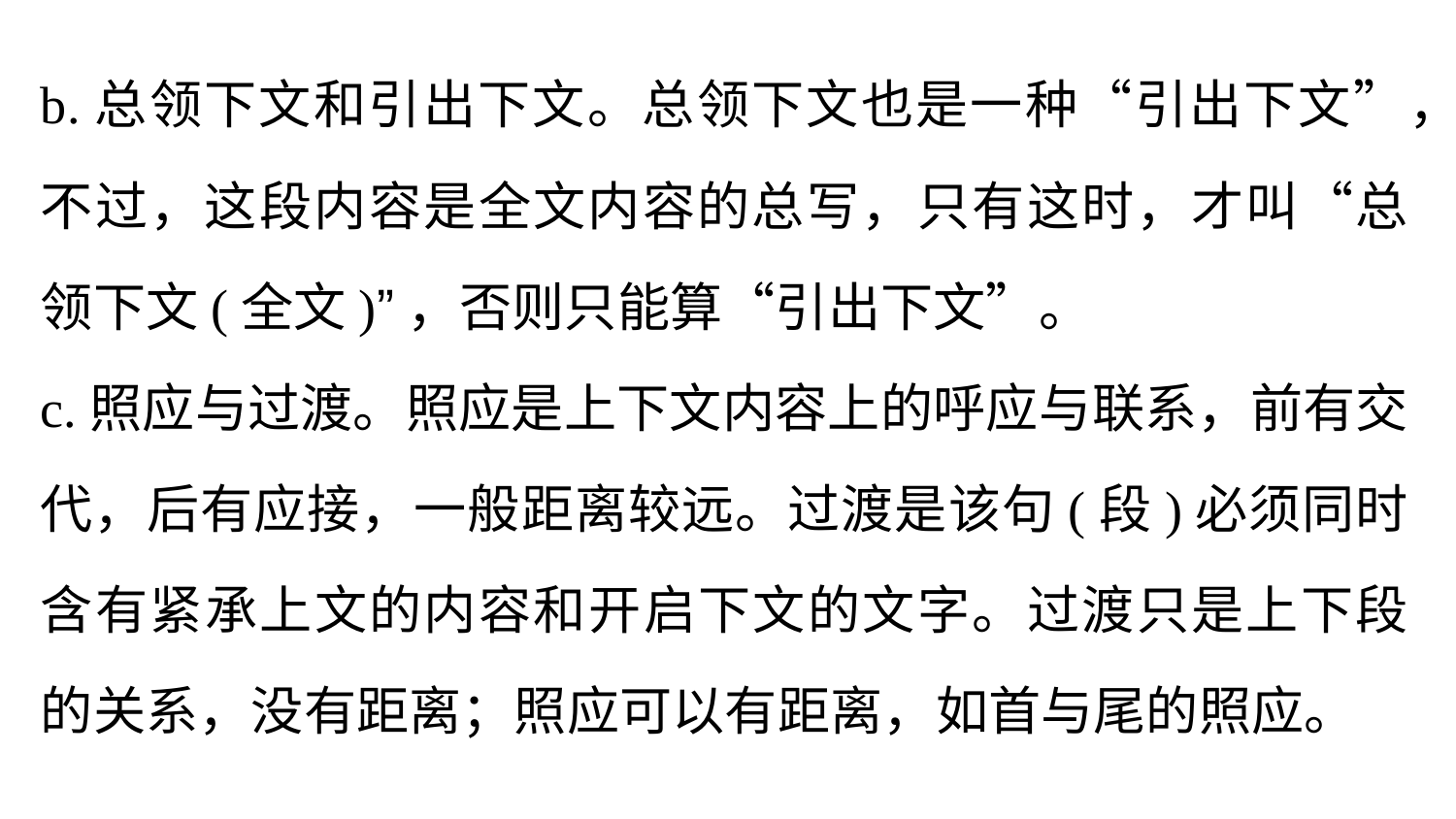

b.总领下文和引出下文。总领下文也是一种“引出下文”，不过，这段内容是全文内容的总写，只有这时，才叫“总领下文(全文)”，否则只能算“引出下文”。
c.照应与过渡。照应是上下文内容上的呼应与联系，前有交代，后有应接，一般距离较远。过渡是该句(段)必须同时含有紧承上文的内容和开启下文的文字。过渡只是上下段的关系，没有距离；照应可以有距离，如首与尾的照应。